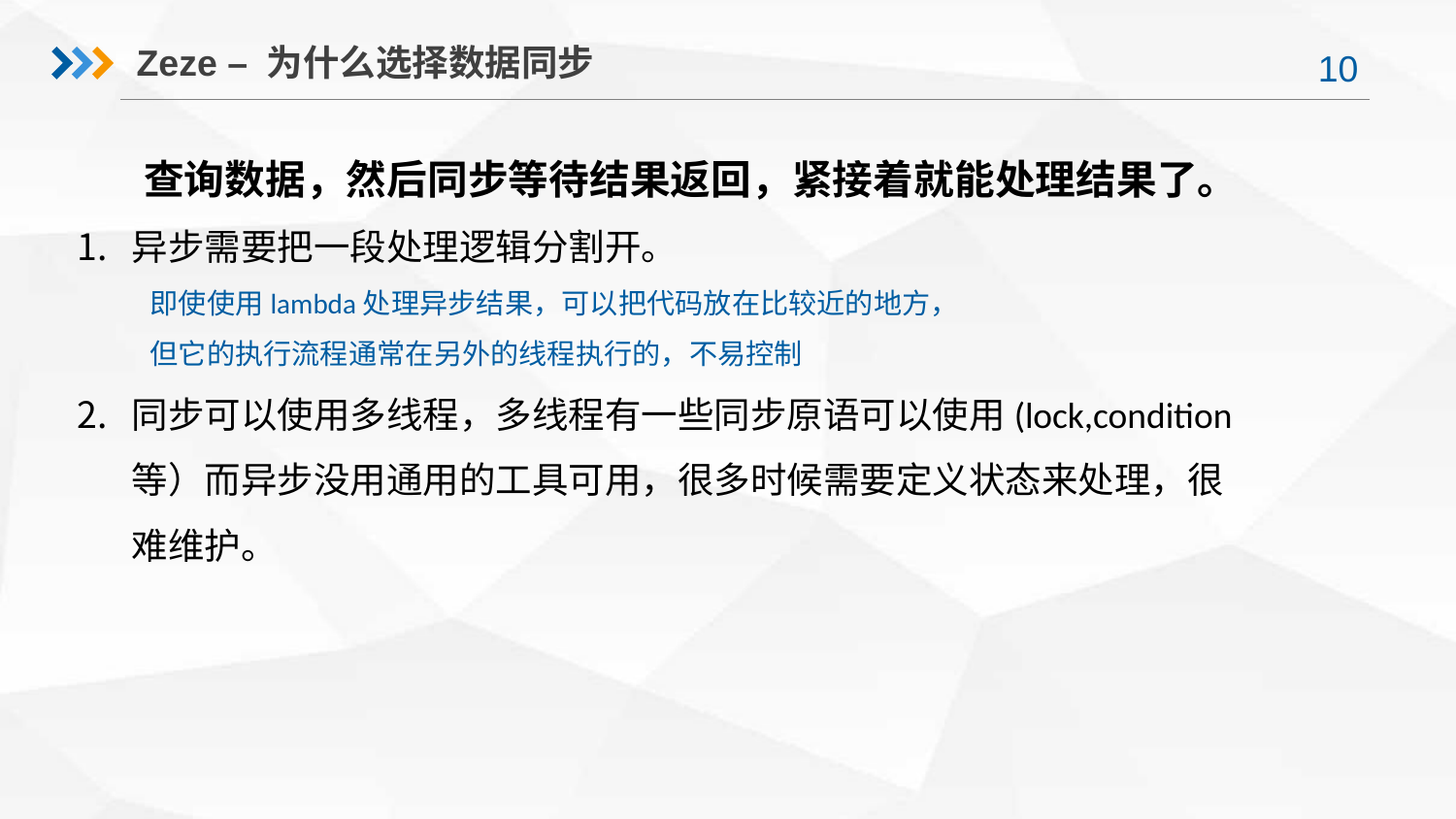

Zeze – 为什么选择数据同步
       查询数据，然后同步等待结果返回，紧接着就能处理结果了。
异步需要把一段处理逻辑分割开。
即使使用lambda处理异步结果，可以把代码放在比较近的地方，
但它的执行流程通常在另外的线程执行的，不易控制
同步可以使用多线程，多线程有一些同步原语可以使用(lock,condition等）而异步没用通用的工具可用，很多时候需要定义状态来处理，很难维护。